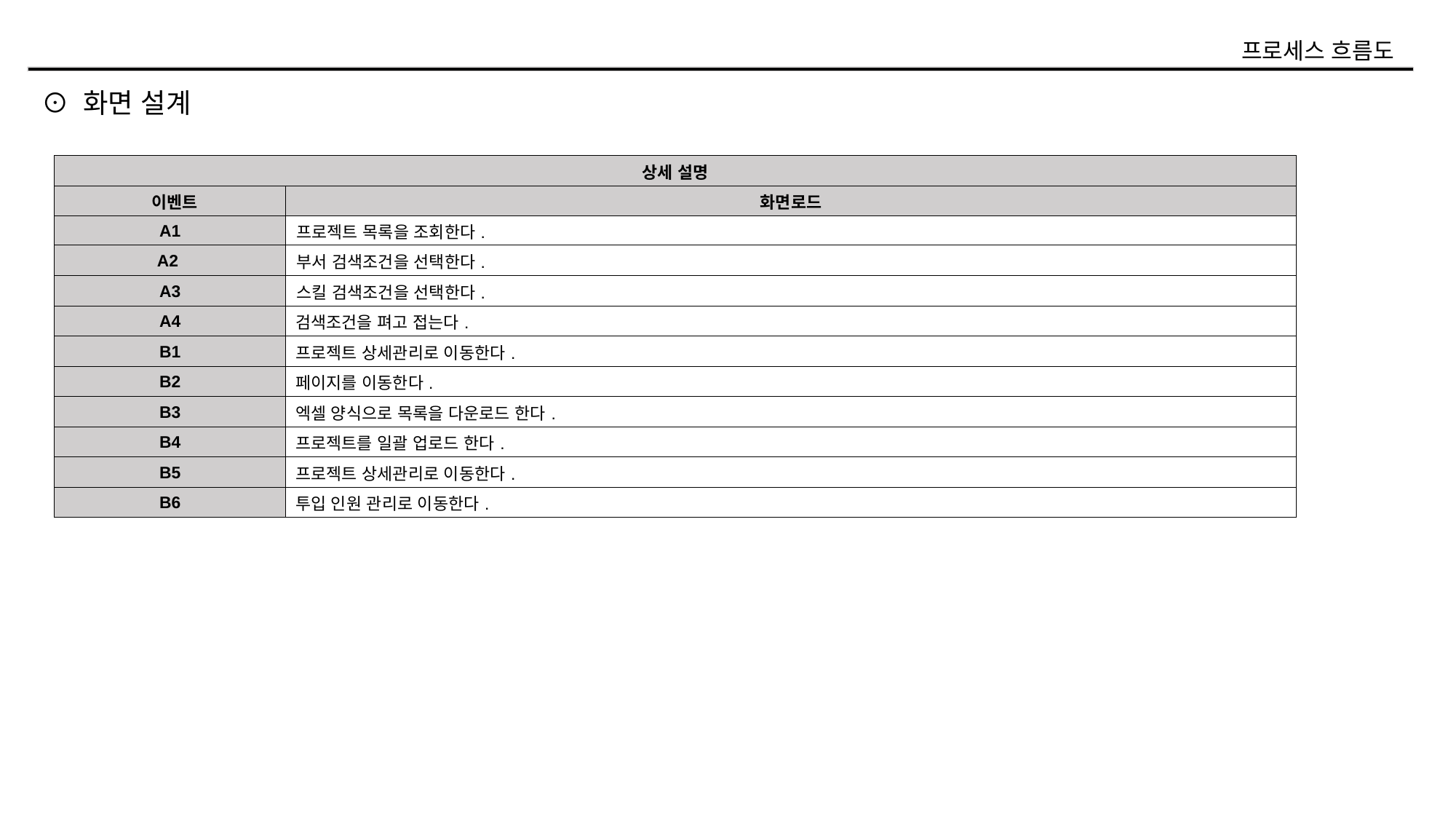

프로세스 흐름도

⊙ 화면 설계
| 상세 설명 |  |
| --- | --- |
| 이벤트 | 화면로드 |
| A1 | 프로젝트 목록을 조회한다. |
| A2 | 부서 검색조건을 선택한다. |
| A3 | 스킬 검색조건을 선택한다. |
| A4 | 검색조건을 펴고 접는다. |
| B1 | 프로젝트 상세관리로 이동한다. |
| B2 | 페이지를 이동한다. |
| B3 | 엑셀 양식으로 목록을 다운로드 한다. |
| B4 | 프로젝트를 일괄 업로드 한다. |
| B5 | 프로젝트 상세관리로 이동한다. |
| B6 | 투입 인원 관리로 이동한다. |